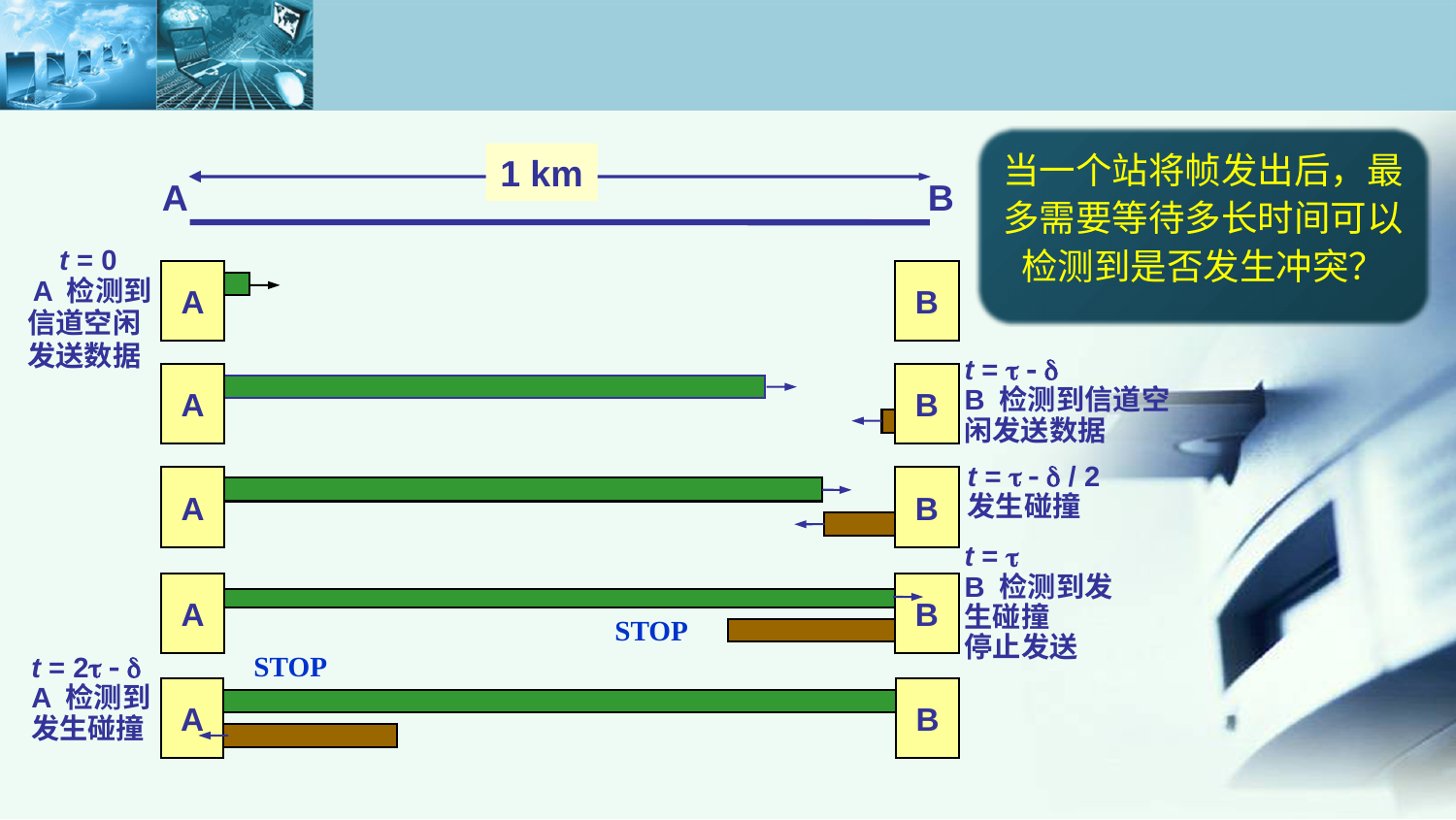

当一个站将帧发出后，最多需要等待多长时间可以检测到是否发生冲突？
1 km
A
B

 t = 0
  A 检测到
信道空闲
发送数据
A
B

t = τ − δ
B 检测到信道空闲发送数据
A
B

t = τ − δ / 2
发生碰撞
A
B

t = τ
B 检测到发生碰撞
停止发送
STOP
A
B

STOP
t = 2τ − δ
A 检测到
发生碰撞
A
B